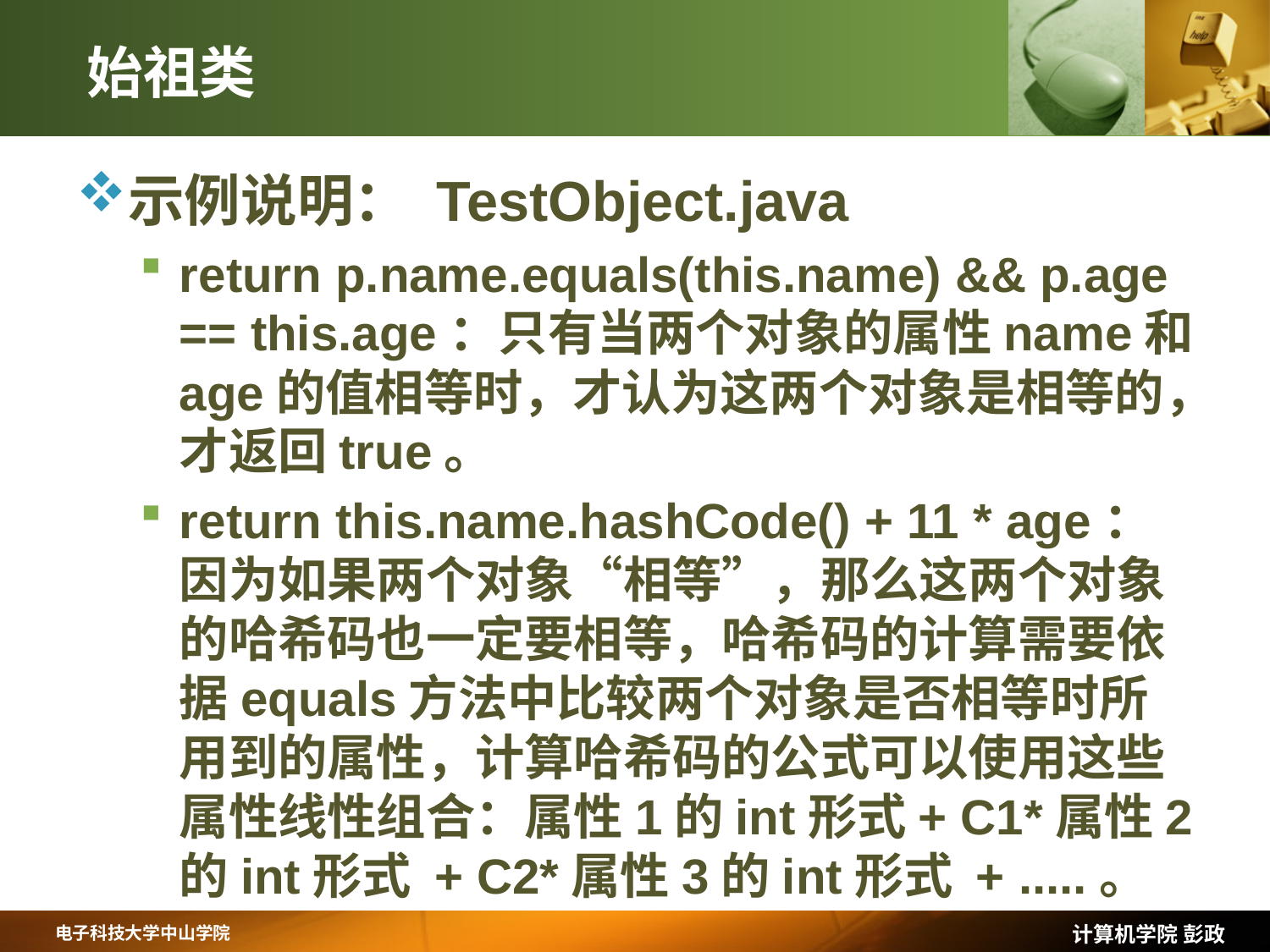

# 始祖类
示例说明： TestObject.java
return p.name.equals(this.name) && p.age == this.age：只有当两个对象的属性name和age的值相等时，才认为这两个对象是相等的，才返回true。
return this.name.hashCode() + 11 * age：因为如果两个对象“相等”，那么这两个对象的哈希码也一定要相等，哈希码的计算需要依据equals方法中比较两个对象是否相等时所用到的属性，计算哈希码的公式可以使用这些属性线性组合：属性1的int形式+ C1*属性2的int形式 + C2*属性3的int形式 + .....。
计算机学院 彭政
电子科技大学中山学院